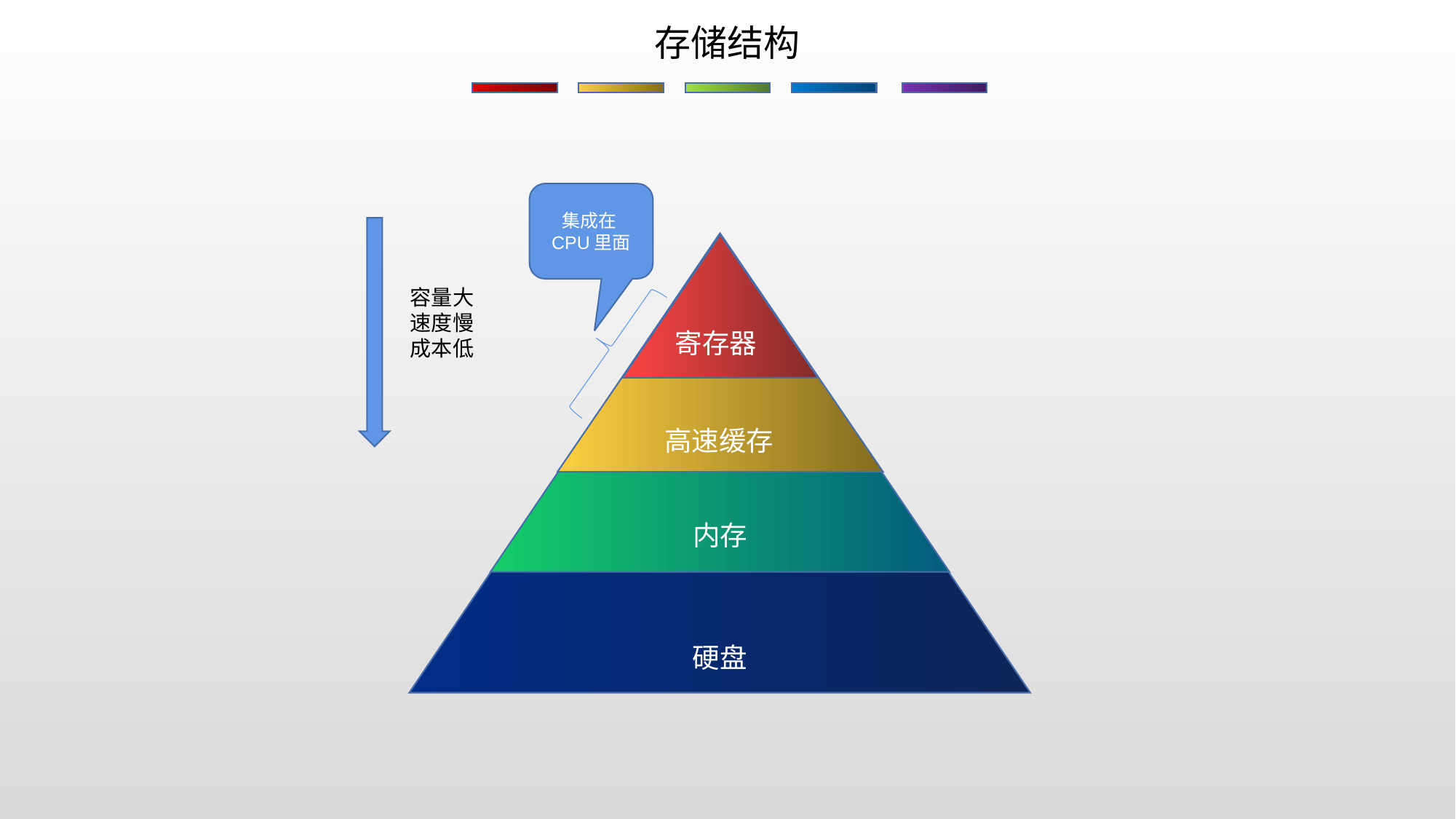

存储结构

集成在CPU里面

容量大速度慢成本低

寄存器
高速缓存
内存
硬盘